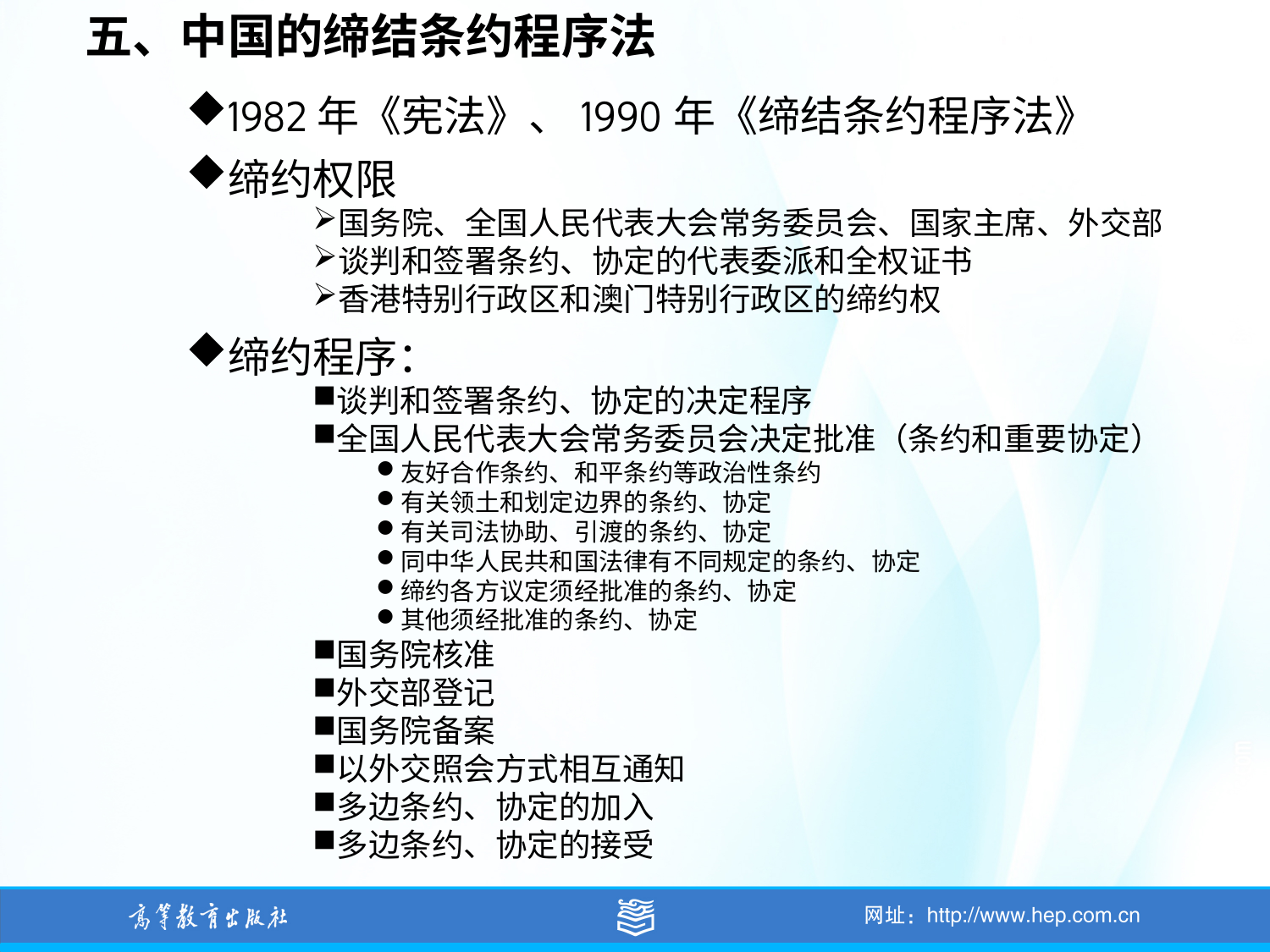

五、中国的缔结条约程序法
1982年《宪法》、1990年《缔结条约程序法》
缔约权限
国务院、全国人民代表大会常务委员会、国家主席、外交部
谈判和签署条约、协定的代表委派和全权证书
香港特别行政区和澳门特别行政区的缔约权
缔约程序：
谈判和签署条约、协定的决定程序
全国人民代表大会常务委员会决定批准（条约和重要协定）
友好合作条约、和平条约等政治性条约
有关领土和划定边界的条约、协定
有关司法协助、引渡的条约、协定
同中华人民共和国法律有不同规定的条约、协定
缔约各方议定须经批准的条约、协定
其他须经批准的条约、协定
国务院核准
外交部登记
国务院备案
以外交照会方式相互通知
多边条约、协定的加入
多边条约、协定的接受